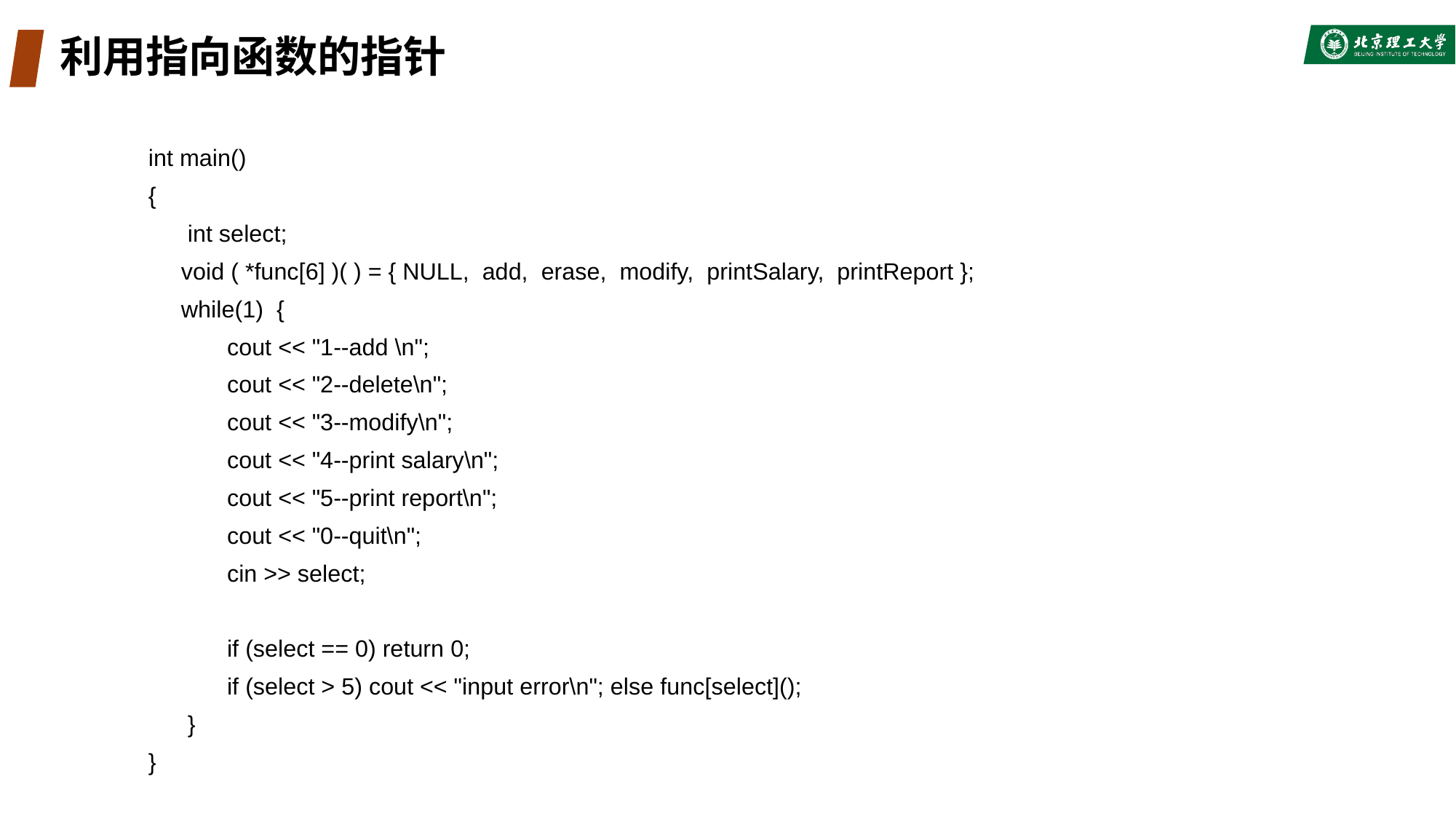

# 利用指向函数的指针
int main()
{
      int select;
     void ( *func[6] )( ) = { NULL,  add,  erase,  modify,  printSalary,  printReport };
     while(1)  {
            cout << "1--add \n";
            cout << "2--delete\n";
            cout << "3--modify\n";
            cout << "4--print salary\n";
            cout << "5--print report\n";
            cout << "0--quit\n";
            cin >> select;

            if (select == 0) return 0;
            if (select > 5) cout << "input error\n"; else func[select]();
      }
}